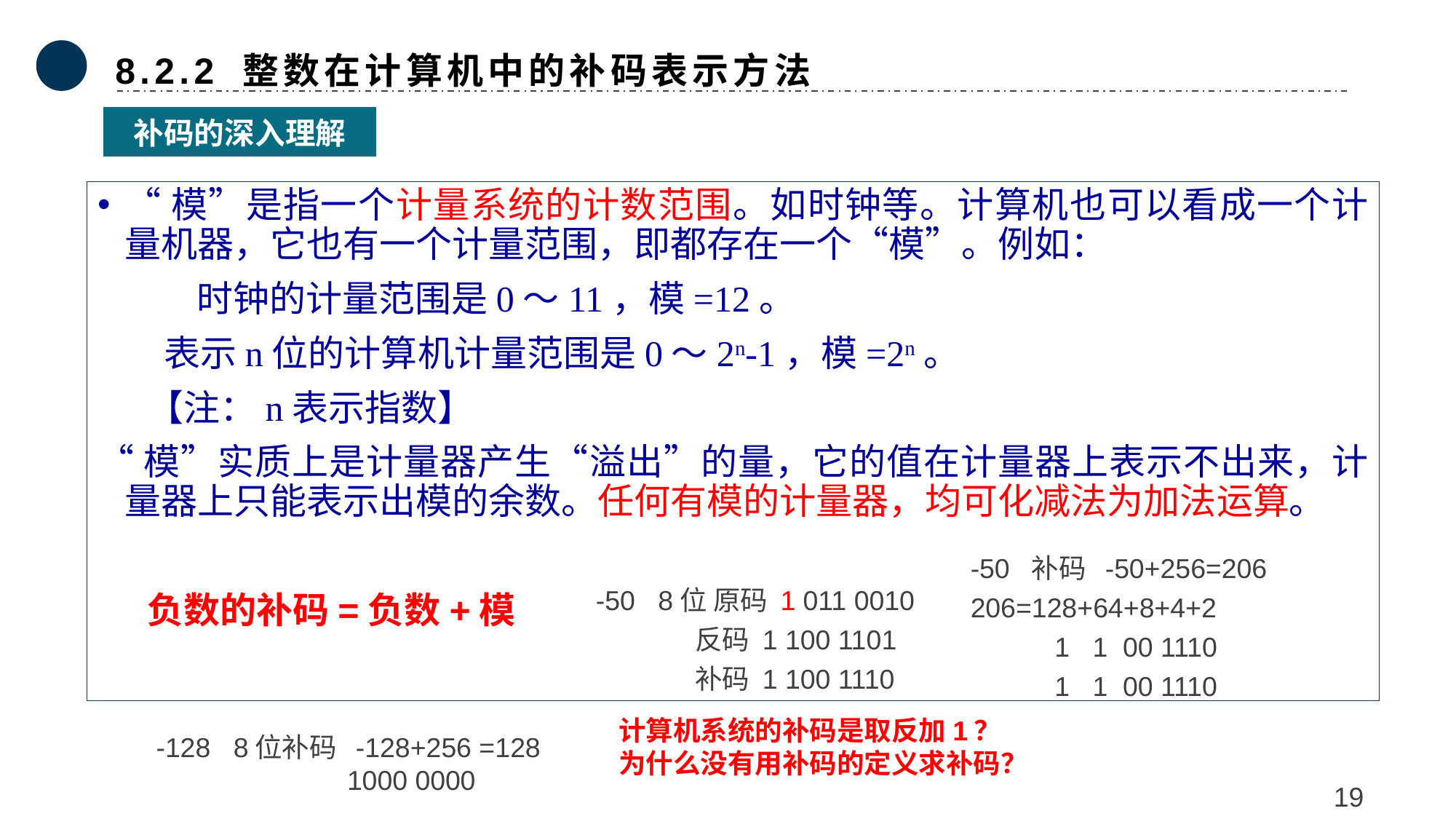

8.2.2 整数在计算机中的补码表示方法

补码的深入理解
“模”是指一个计量系统的计数范围。如时钟等。计算机也可以看成一个计量机器，它也有一个计量范围，即都存在一个“模”。例如：
           时钟的计量范围是0～11，模=12。
       表示n位的计算机计量范围是0～2n-1，模=2n。
     【注：n表示指数】
“模”实质上是计量器产生“溢出”的量，它的值在计量器上表示不出来，计量器上只能表示出模的余数。任何有模的计量器，均可化减法为加法运算。

     负数的补码=负数+模
-50  补码  -50+256=206
206=128+64+8+4+2
           1   1  00 1110
           1   1  00 1110
-50   8位 原码 1 011 0010
               反码 1 100 1101
               补码 1 100 1110
计算机系统的补码是取反加1？
为什么没有用补码的定义求补码？
-128   8位补码  -128+256 =128
                         1000 0000